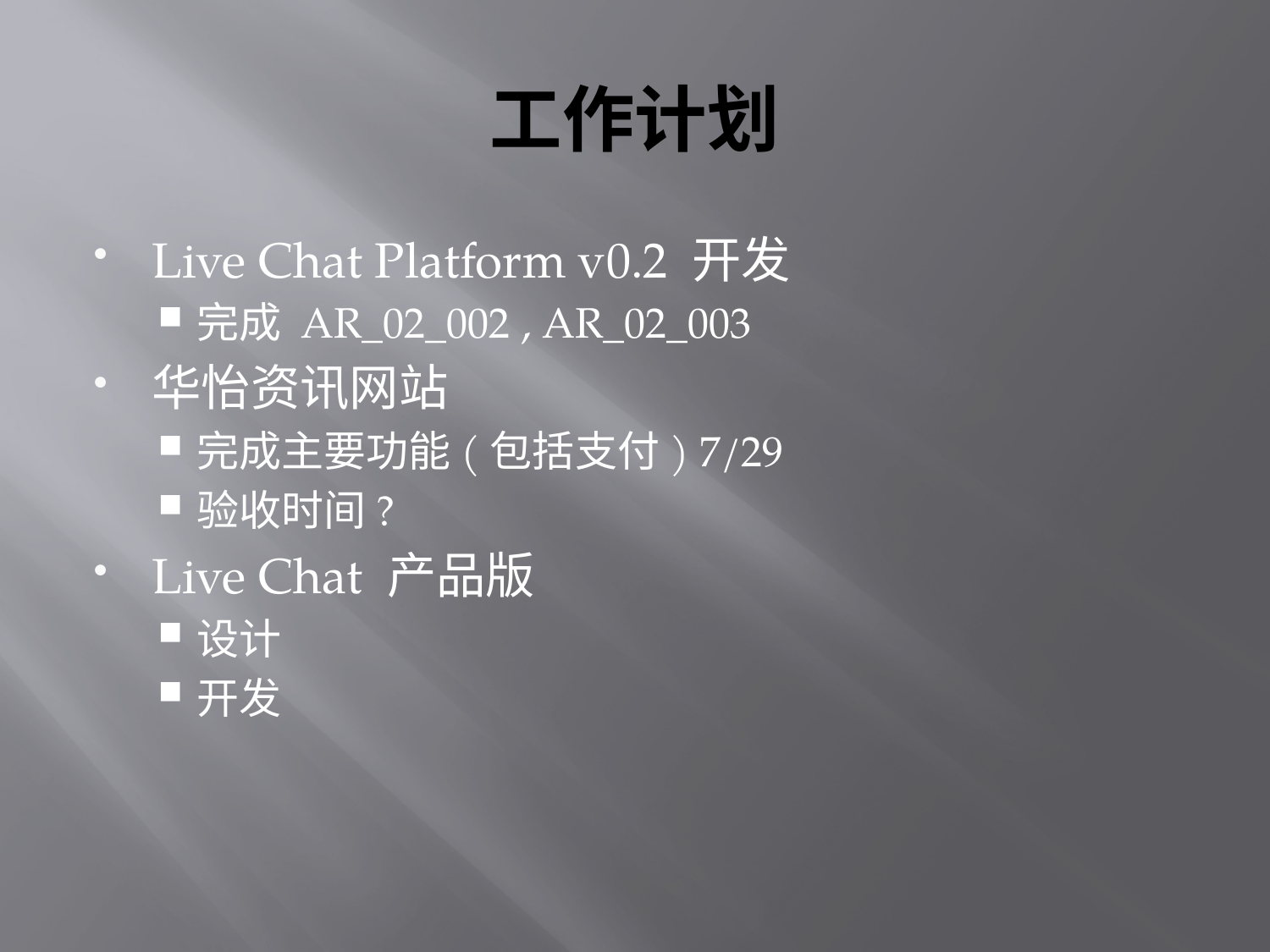

# 工作计划
Live Chat Platform v0.2 开发
完成 AR_02_002 , AR_02_003
华怡资讯网站
完成主要功能(包括支付) 7/29
验收时间?
Live Chat 产品版
设计
开发